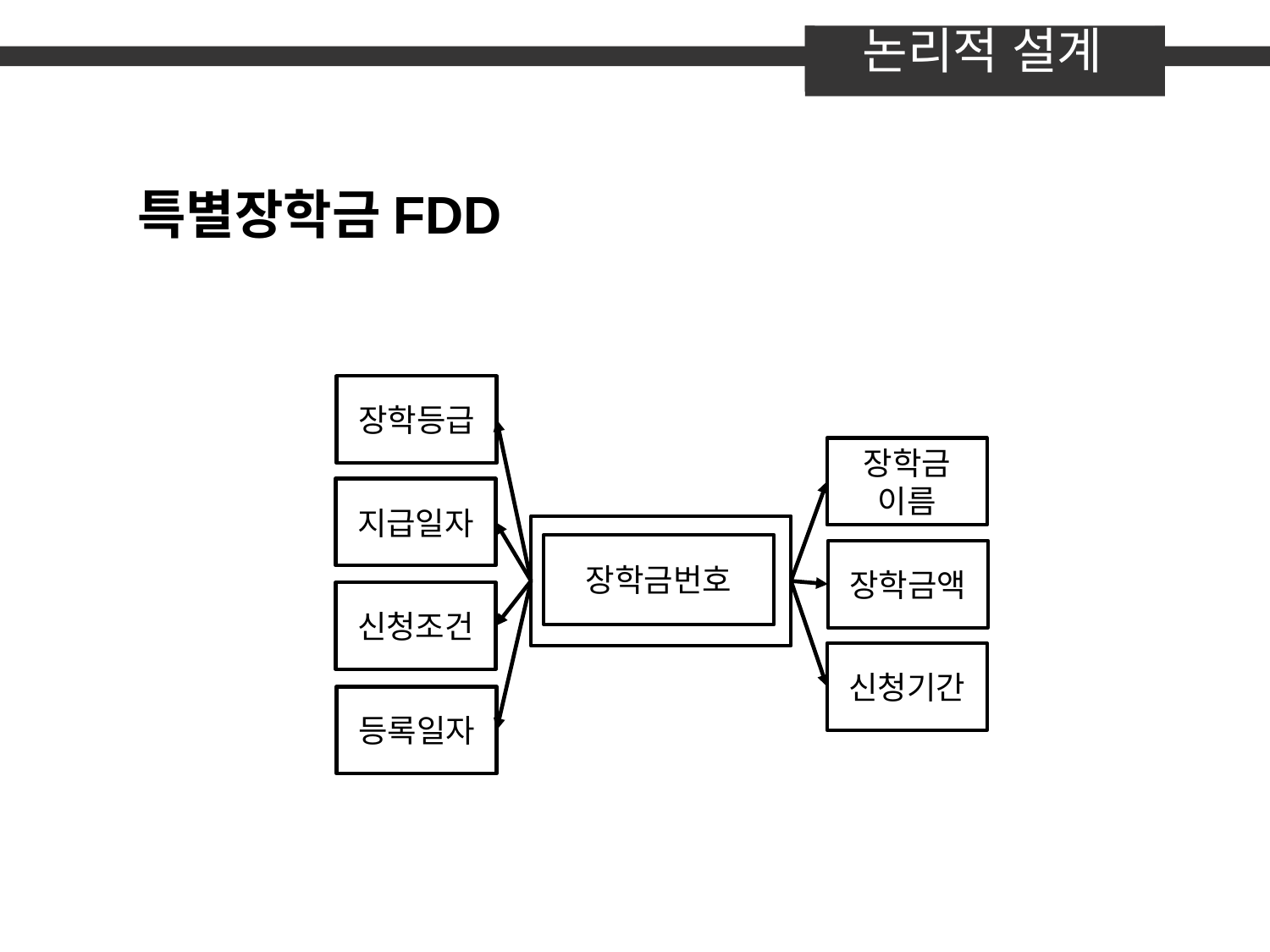

논리적 설계

특별장학금FDD
장학등급
장학금
이름
지급일자

장학금번호
장학금액
신청조건
신청기간
등록일자